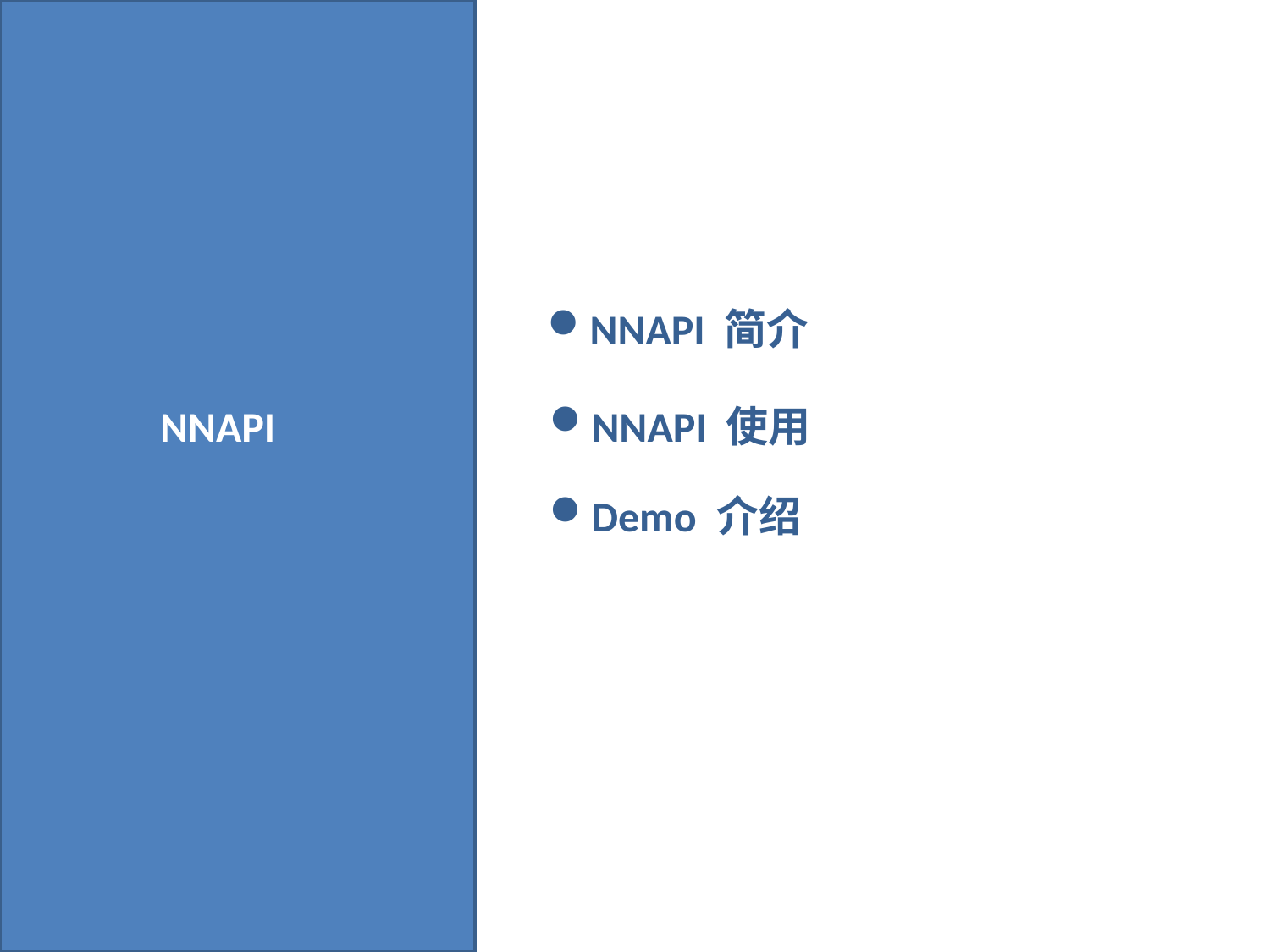

NNAPI 简介
NNAPI
NNAPI 使用
Demo 介绍